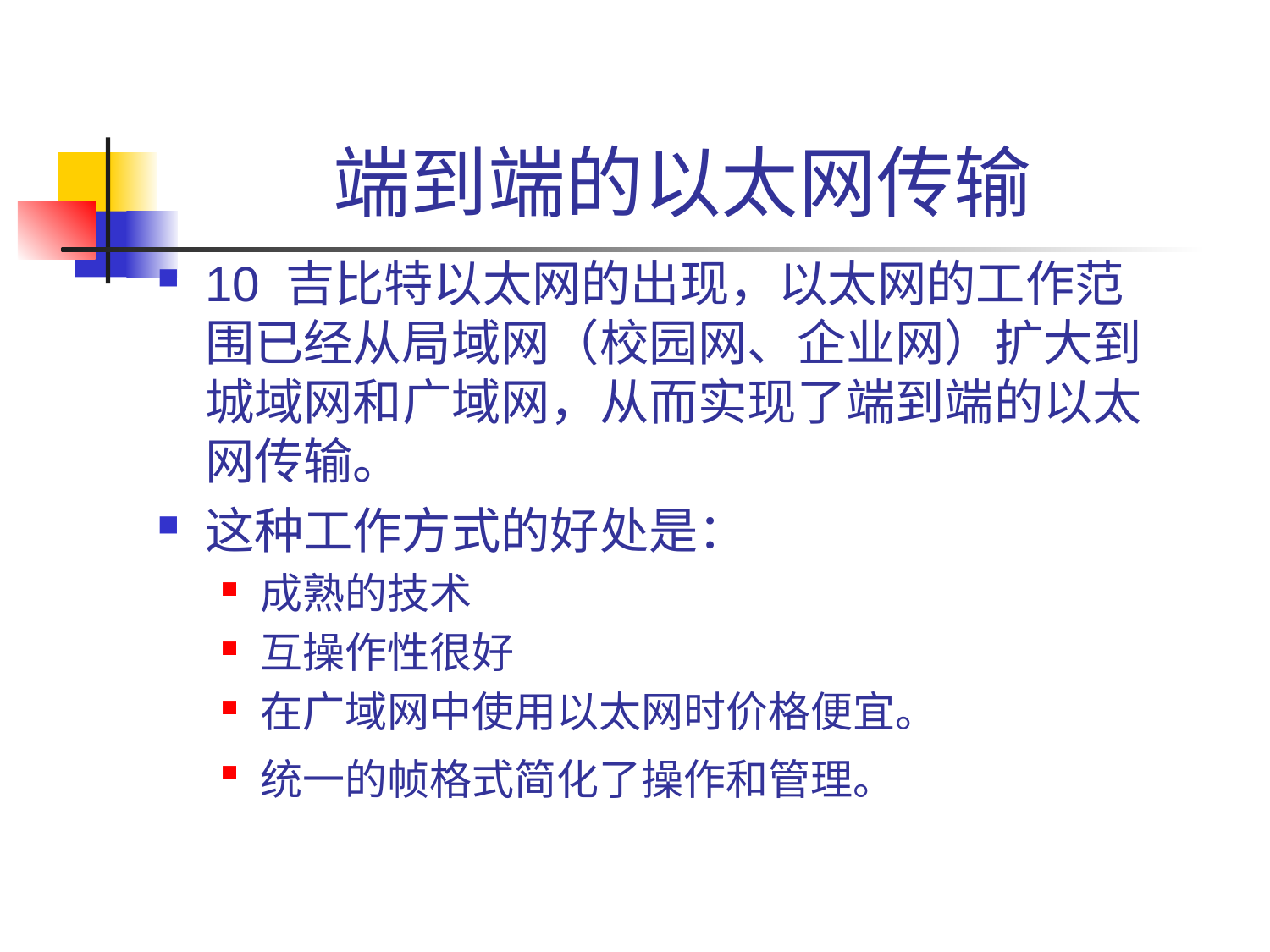

# 端到端的以太网传输
10 吉比特以太网的出现，以太网的工作范围已经从局域网（校园网、企业网）扩大到城域网和广域网，从而实现了端到端的以太网传输。
这种工作方式的好处是：
成熟的技术
互操作性很好
在广域网中使用以太网时价格便宜。
统一的帧格式简化了操作和管理。